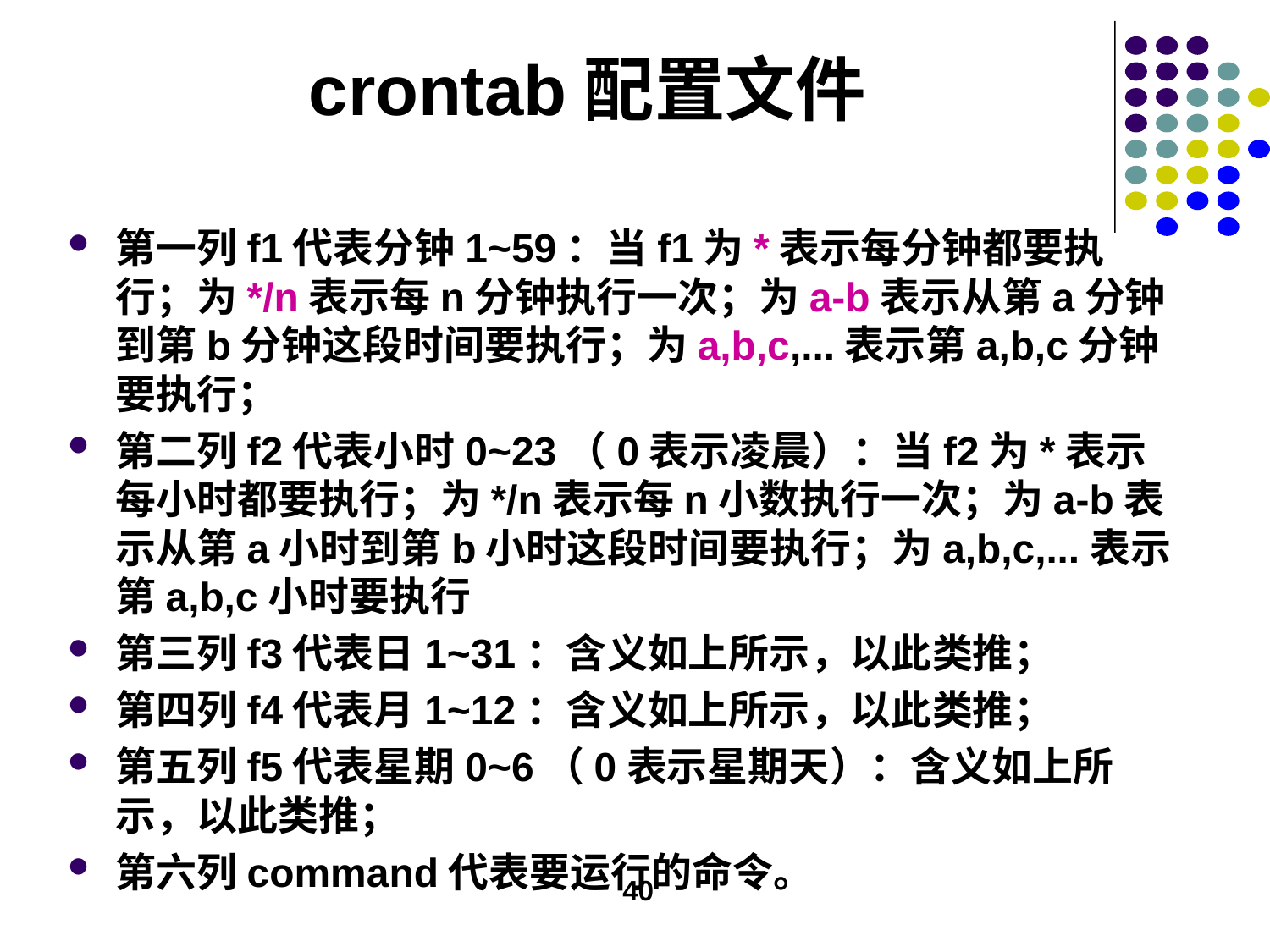

# crontab配置文件
第一列f1代表分钟1~59：当f1为*表示每分钟都要执行；为*/n表示每n分钟执行一次；为a-b表示从第a分钟到第b分钟这段时间要执行；为a,b,c,...表示第a,b,c分钟要执行；
第二列f2代表小时0~23（0表示凌晨）：当f2为*表示每小时都要执行；为*/n表示每n小数执行一次；为a-b表示从第a小时到第b小时这段时间要执行；为a,b,c,...表示第a,b,c小时要执行
第三列f3代表日1~31：含义如上所示，以此类推；
第四列f4代表月1~12：含义如上所示，以此类推；
第五列f5代表星期0~6（0表示星期天）：含义如上所示，以此类推；
第六列command代表要运行的命令。
40